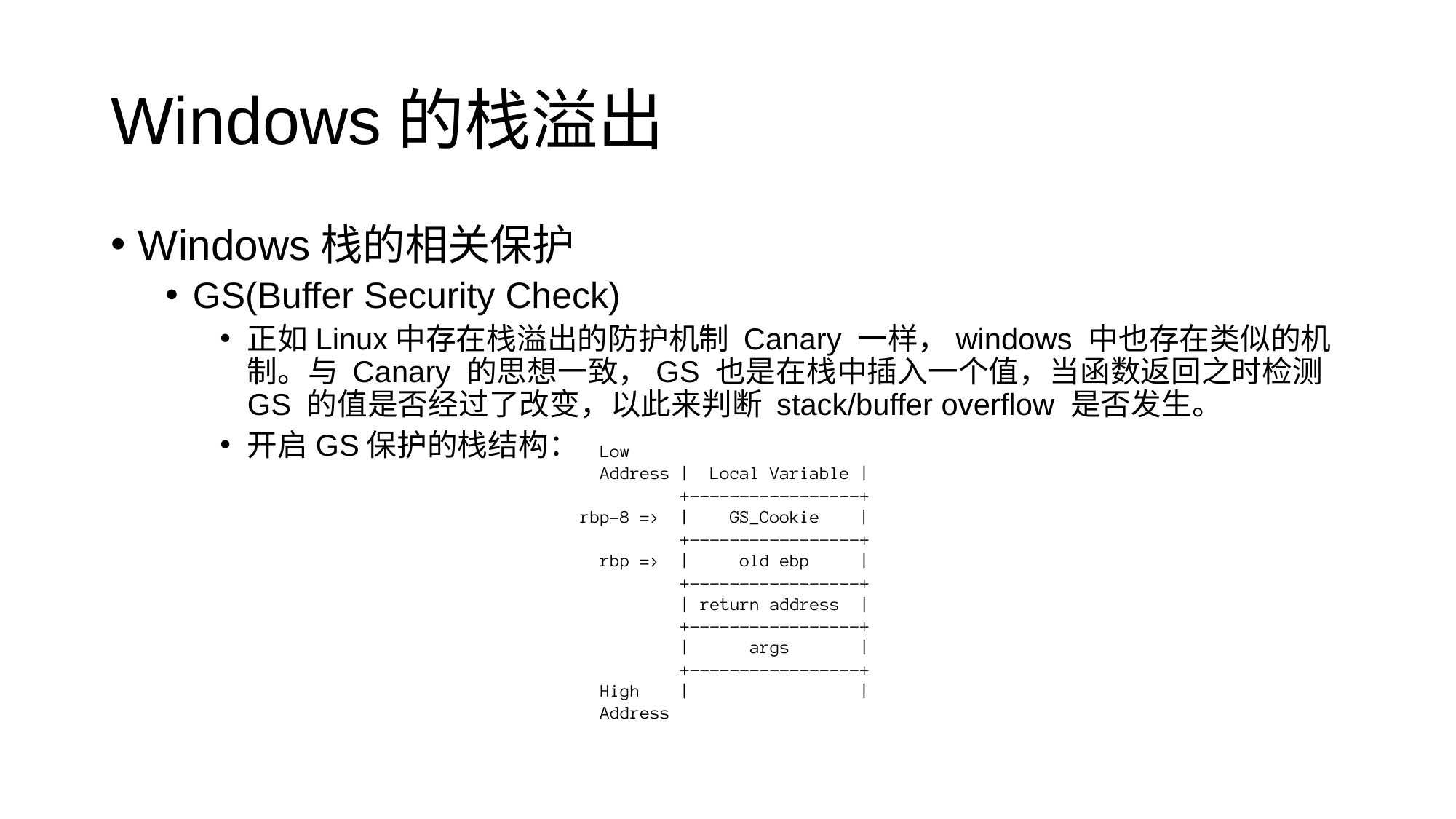

# Windows的栈溢出
Windows栈的相关保护
GS(Buffer Security Check)
正如Linux中存在栈溢出的防护机制 Canary 一样，windows 中也存在类似的机制。与 Canary 的思想一致，GS 也是在栈中插入一个值，当函数返回之时检测 GS 的值是否经过了改变，以此来判断 stack/buffer overflow 是否发生。
开启GS保护的栈结构：

        Low
        Address |  Local Variable |
                +-----------------+
      rbp-8 =>  |    GS_Cookie    |
                +-----------------+
        rbp =>  |     old ebp     |
                +-----------------+
                | return address  |
                +-----------------+
                |      args       |
                +-----------------+
        High    |                 |
        Address